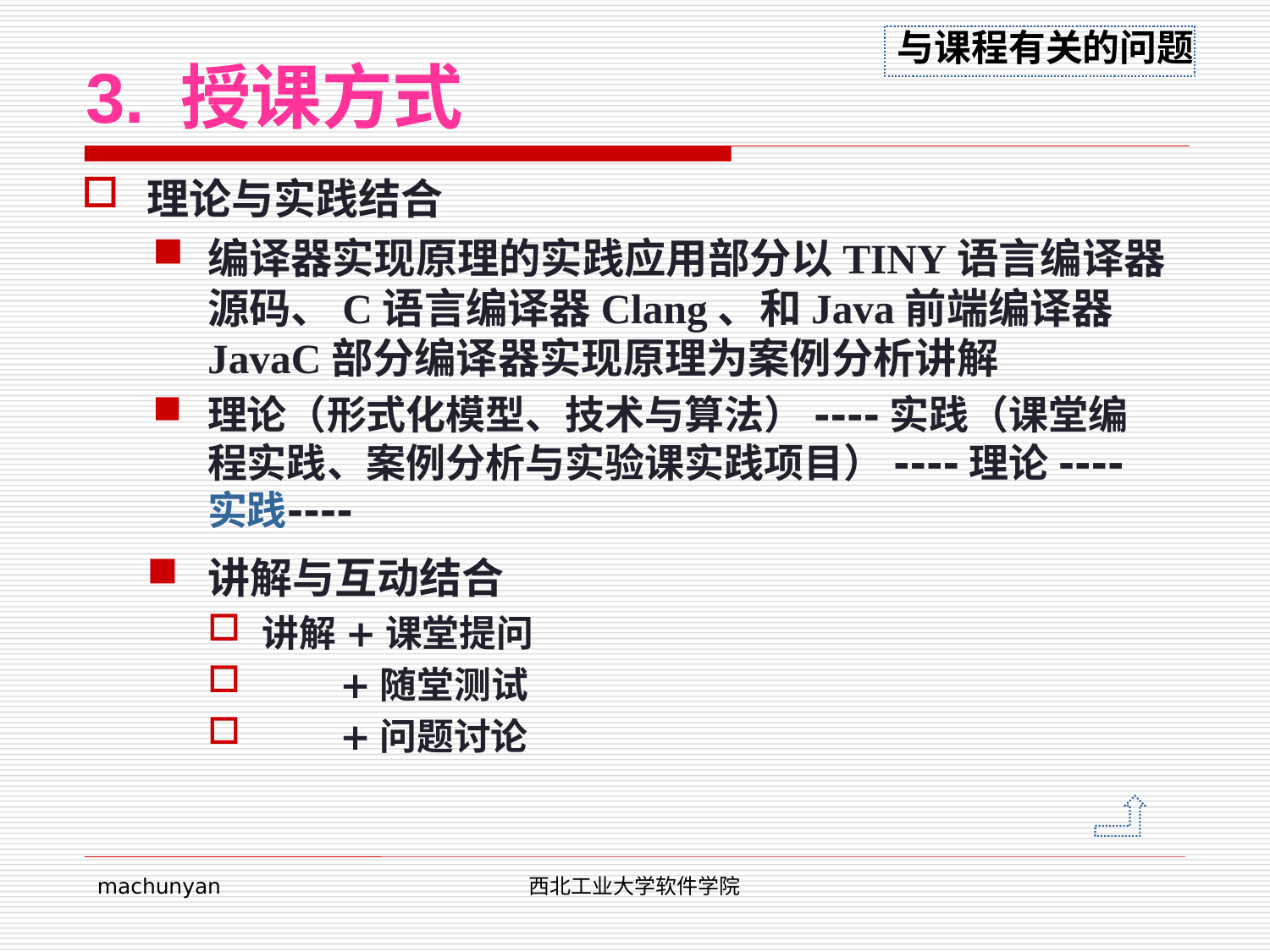

3. 授课方式
理论与实践结合
编译器实现原理的实践应用部分以TINY语言编译器源码、C语言编译器Clang、和Java前端编译器JavaC部分编译器实现原理为案例分析讲解
理论（形式化模型、技术与算法）----实践（课堂编程实践、案例分析与实验课实践项目）----理论----实践----
讲解与互动结合
讲解+课堂提问
      +随堂测试
      +问题讨论

machunyan
西北工业大学软件学院
9